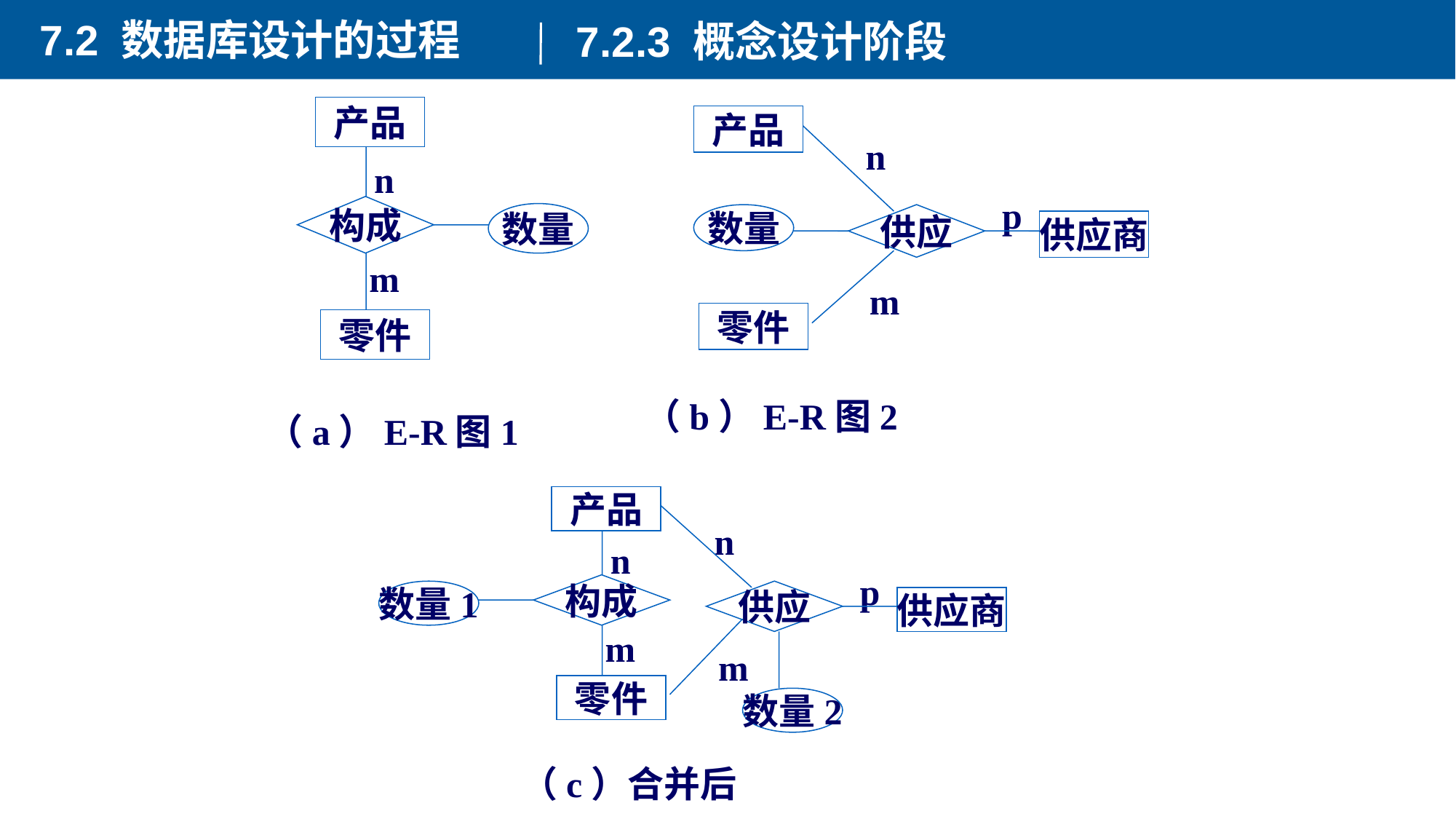

7.2 数据库设计的过程
7.2.3 概念设计阶段
产品

n
构成
数量

m

零件
（a）E-R图1
产品

n
p
数量
供应
供应商

m
零件
（b）E-R图2
产品

n

n
p
构成
数量1
供应
供应商

m

m
零件
数量2
（c）合并后